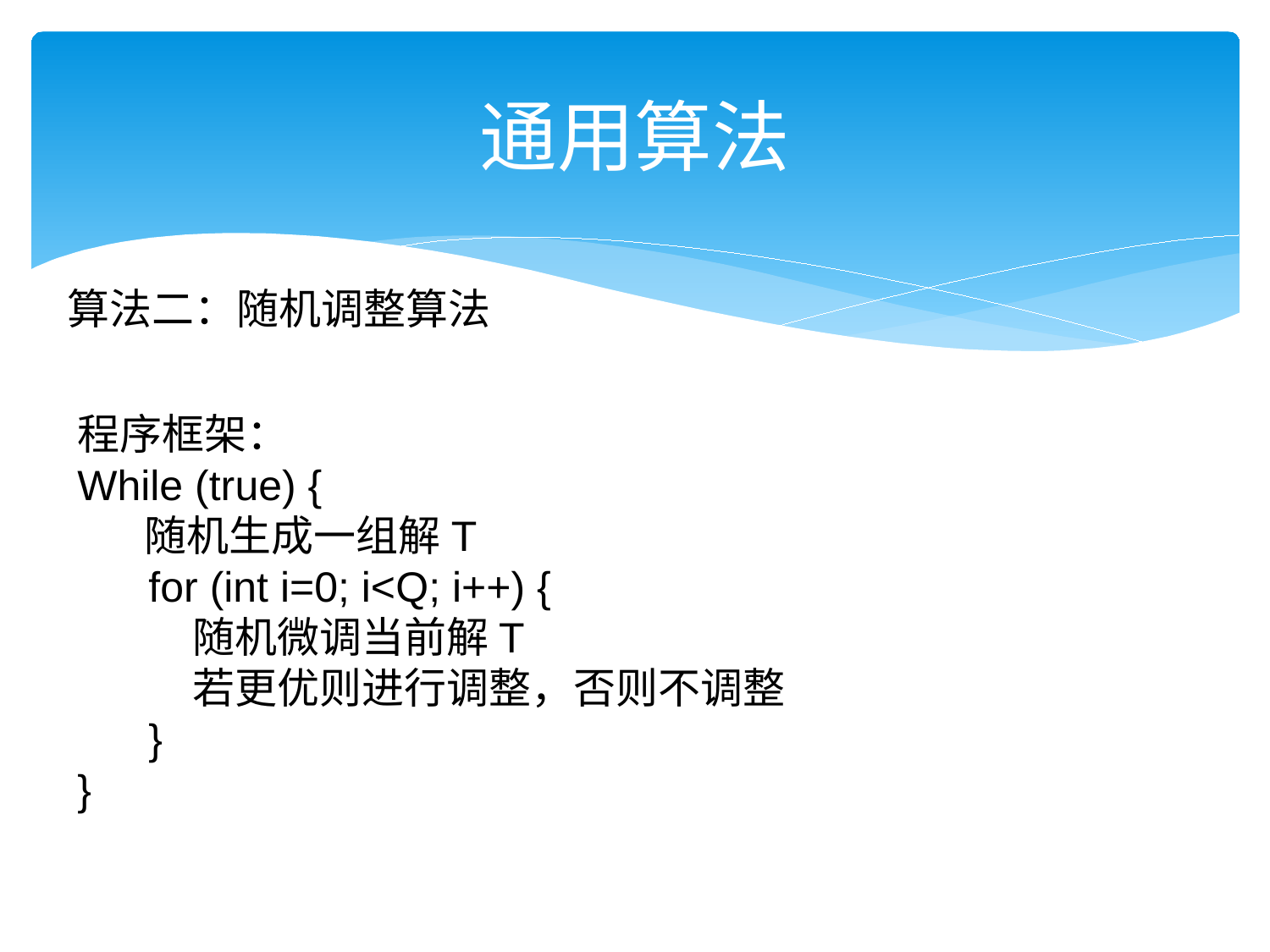

# 通用算法
算法二：随机调整算法
程序框架：
While (true) {
      随机生成一组解T
      for (int i=0; i<Q; i++) {
           随机微调当前解T
           若更优则进行调整，否则不调整
      }
}